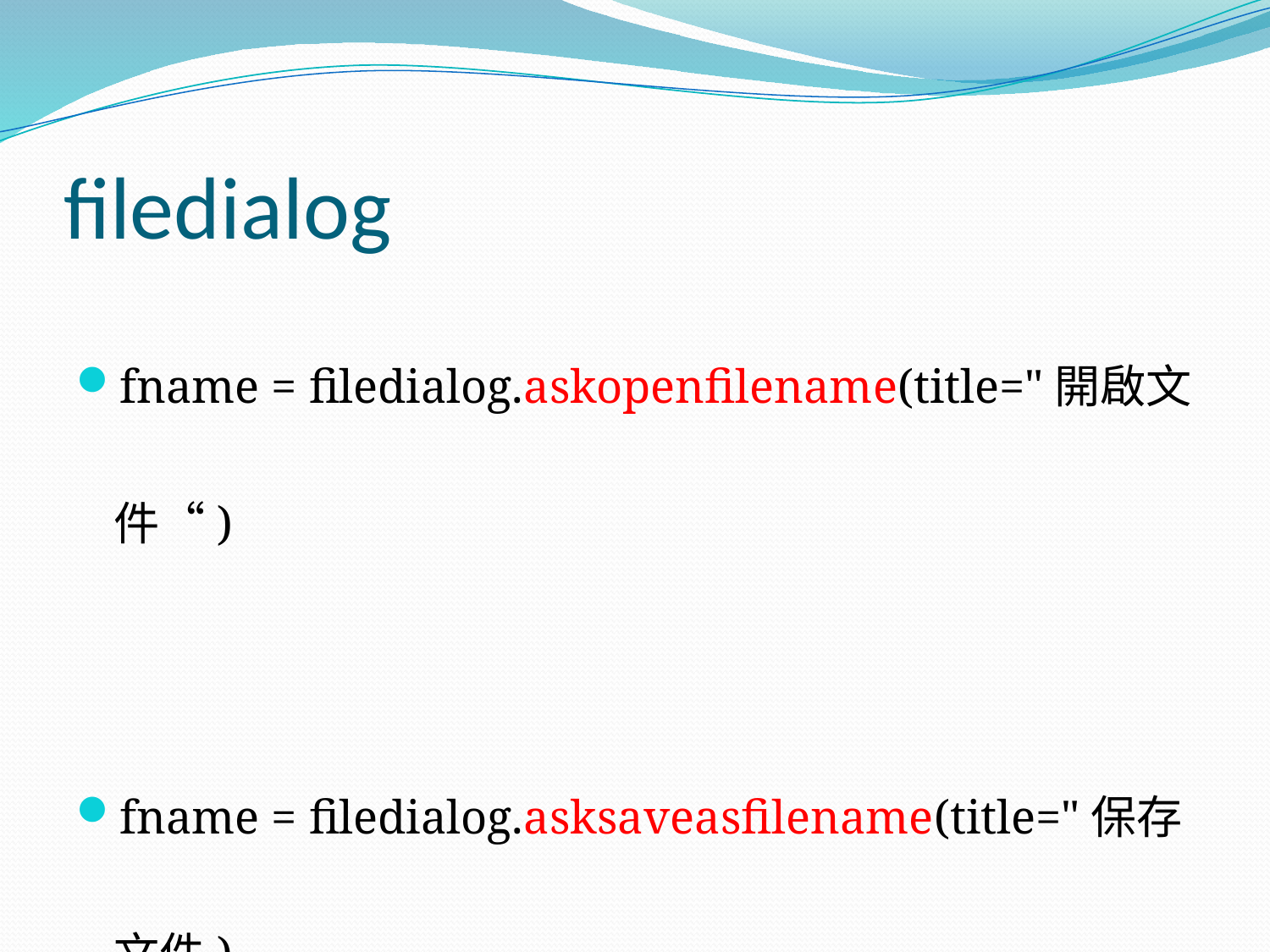

# filedialog
fname = filedialog.askopenfilename(title="開啟文件“)

fname = filedialog.asksaveasfilename(title="保存文件)